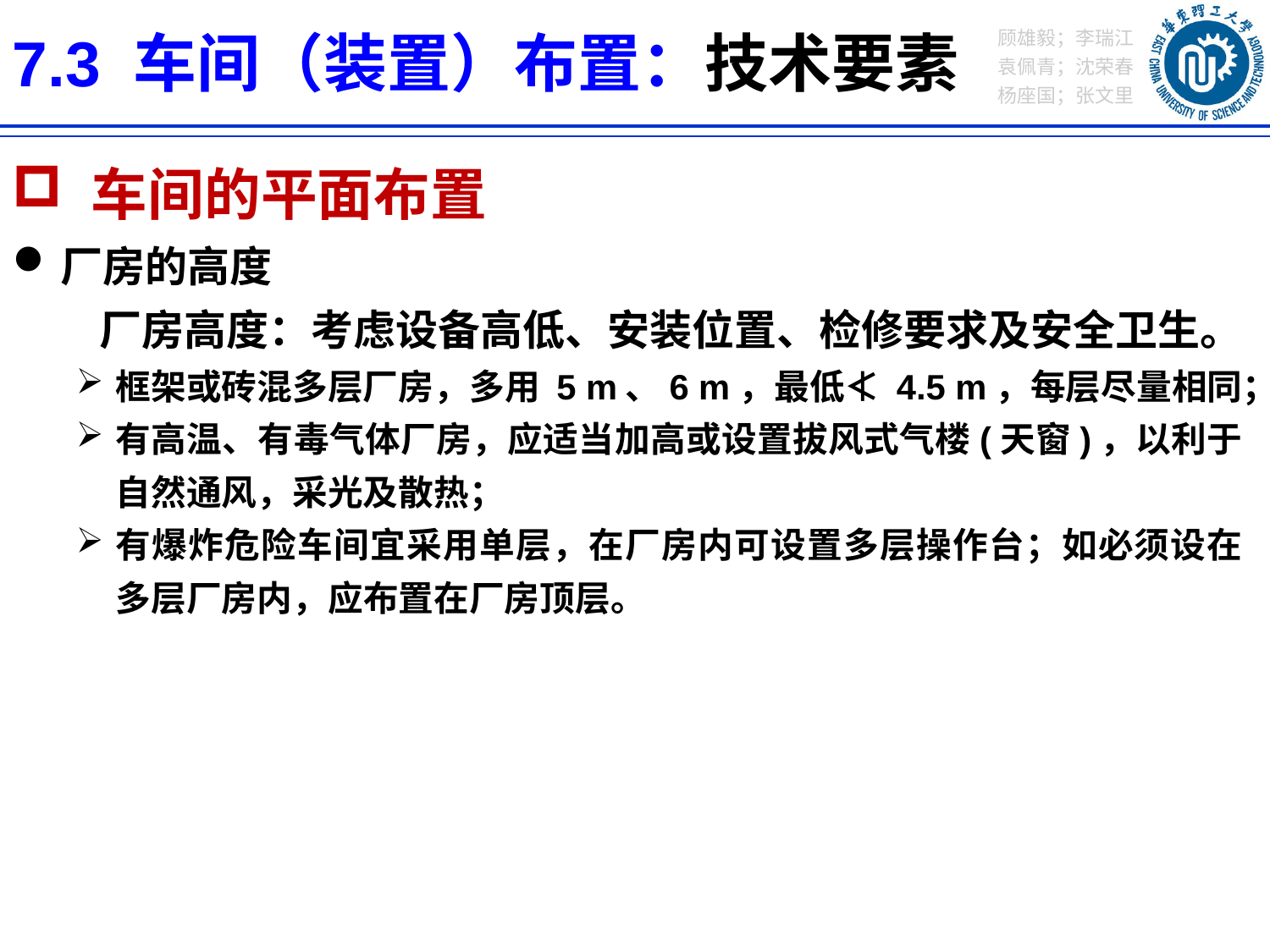

7.3 车间（装置）布置：技术要素
 车间的平面布置
厂房的高度
        厂房高度：考虑设备高低、安装位置、检修要求及安全卫生。
框架或砖混多层厂房，多用 5 m、6 m，最低≮ 4.5 m，每层尽量相同；
有高温、有毒气体厂房，应适当加高或设置拔风式气楼(天窗)，以利于自然通风，采光及散热；
有爆炸危险车间宜采用单层，在厂房内可设置多层操作台；如必须设在多层厂房内，应布置在厂房顶层。